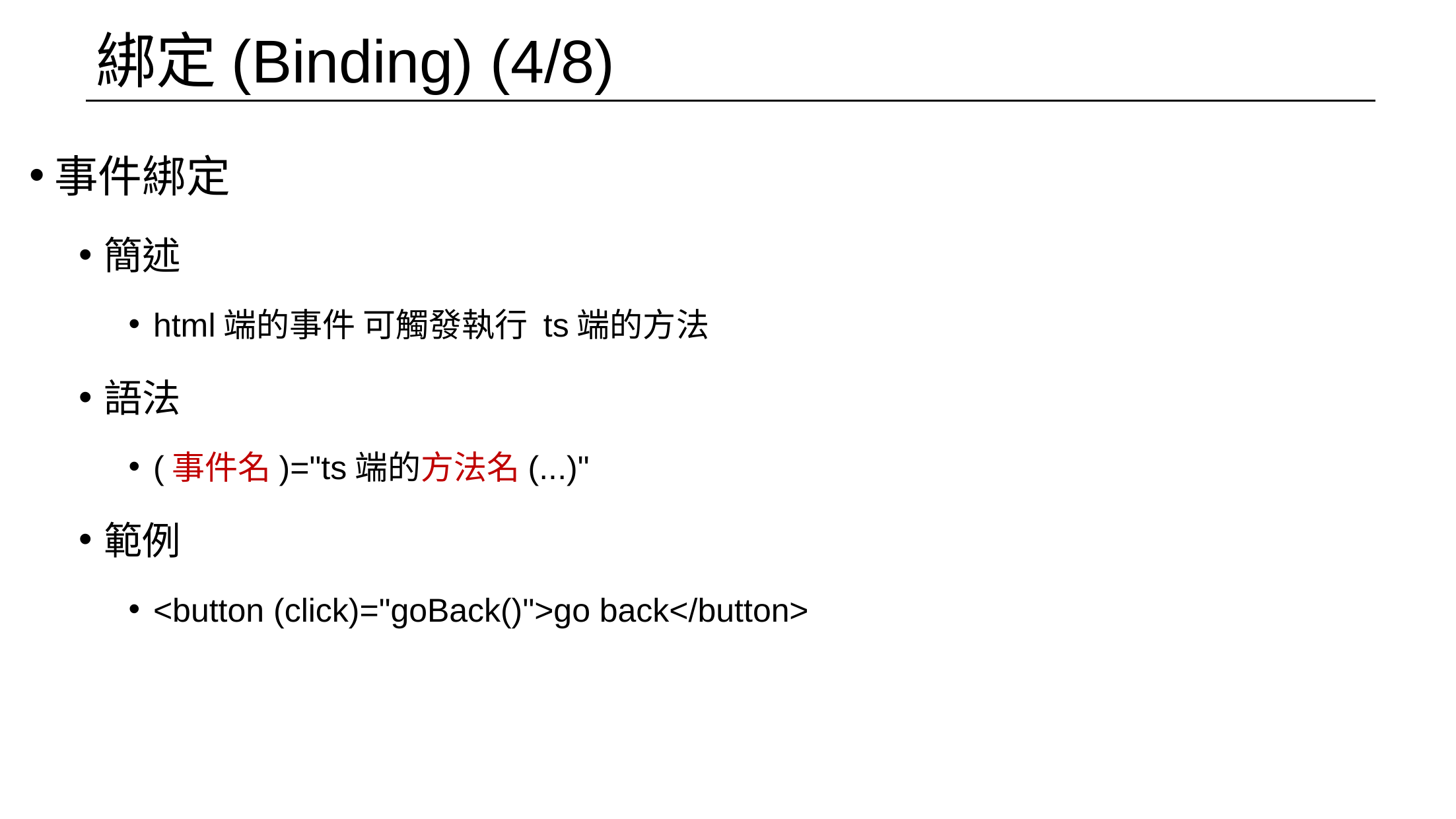

# 綁定(Binding) (4/8)
事件綁定
簡述
html端的事件 可觸發執行 ts端的方法
語法
(事件名)="ts端的方法名(...)"
範例
<button (click)="goBack()">go back</button>